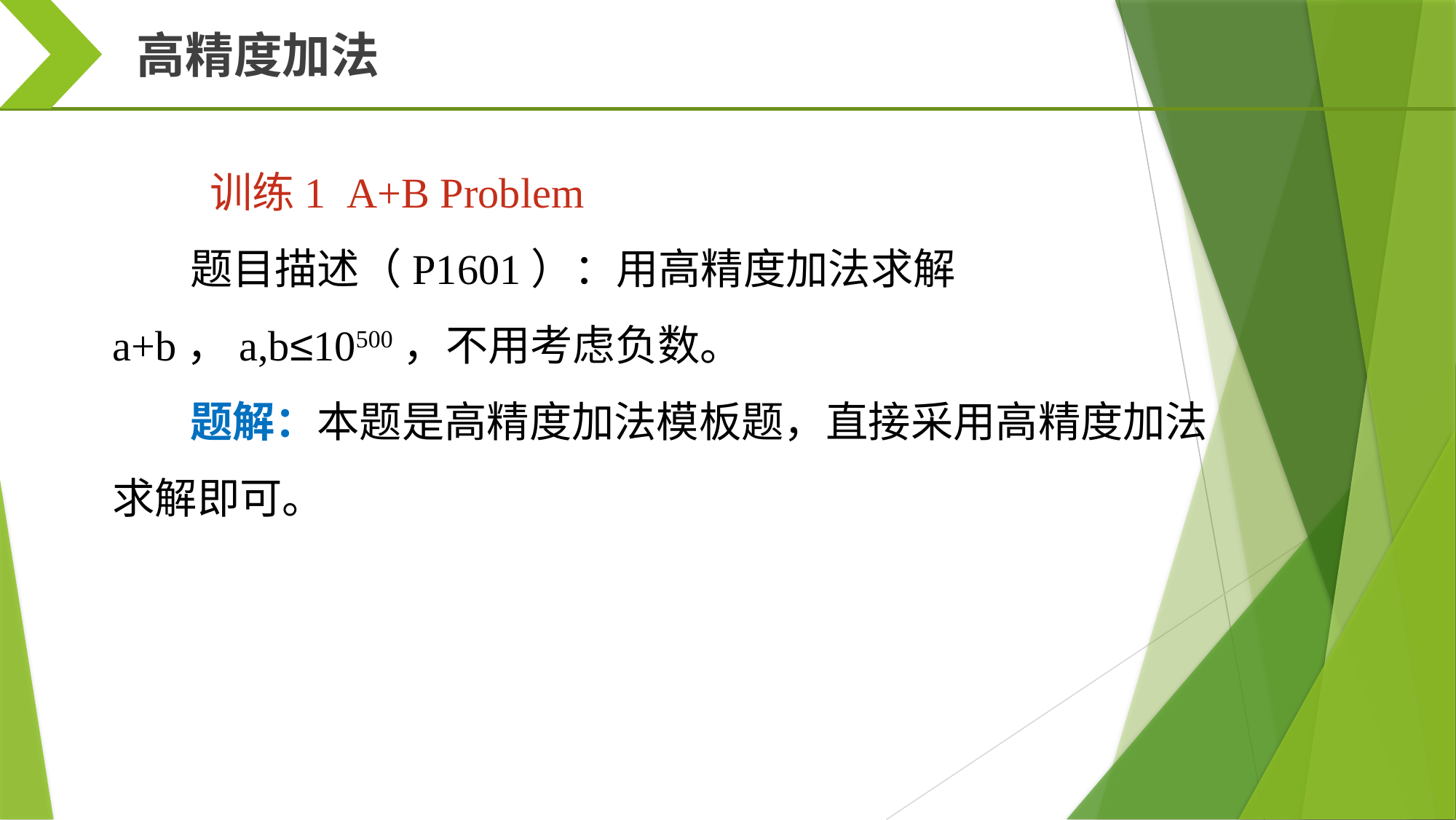

高精度加法
 训练1  A+B Problem
题目描述（P1601）：用高精度加法求解a+b，a,b≤10500，不用考虑负数。
题解：本题是高精度加法模板题，直接采用高精度加法求解即可。